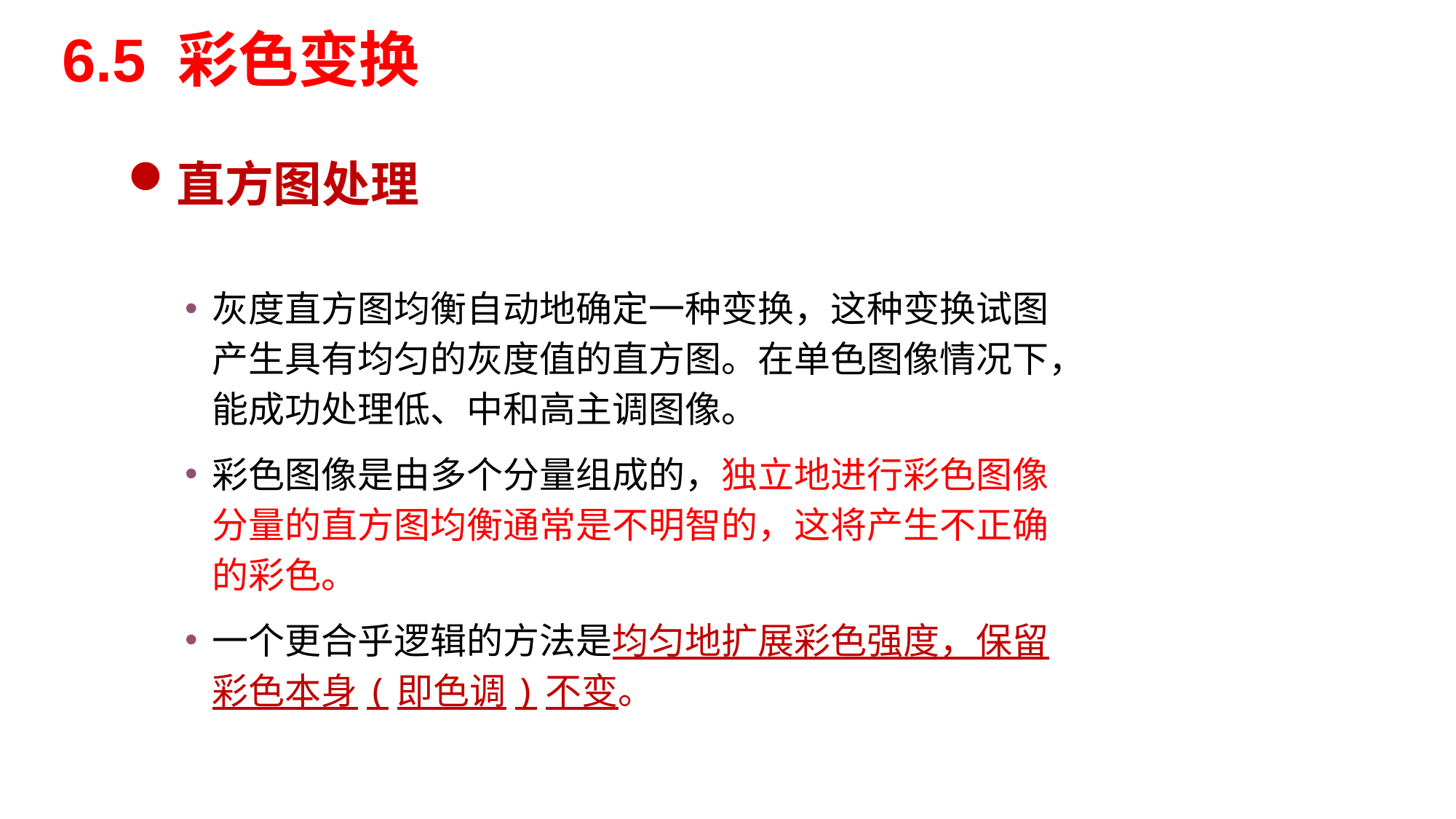

6.5 彩色变换
直方图处理
灰度直方图均衡自动地确定一种变换，这种变换试图产生具有均匀的灰度值的直方图。在单色图像情况下，能成功处理低、中和高主调图像。
彩色图像是由多个分量组成的，独立地进行彩色图像分量的直方图均衡通常是不明智的，这将产生不正确的彩色。
一个更合乎逻辑的方法是均匀地扩展彩色强度，保留彩色本身(即色调)不变。